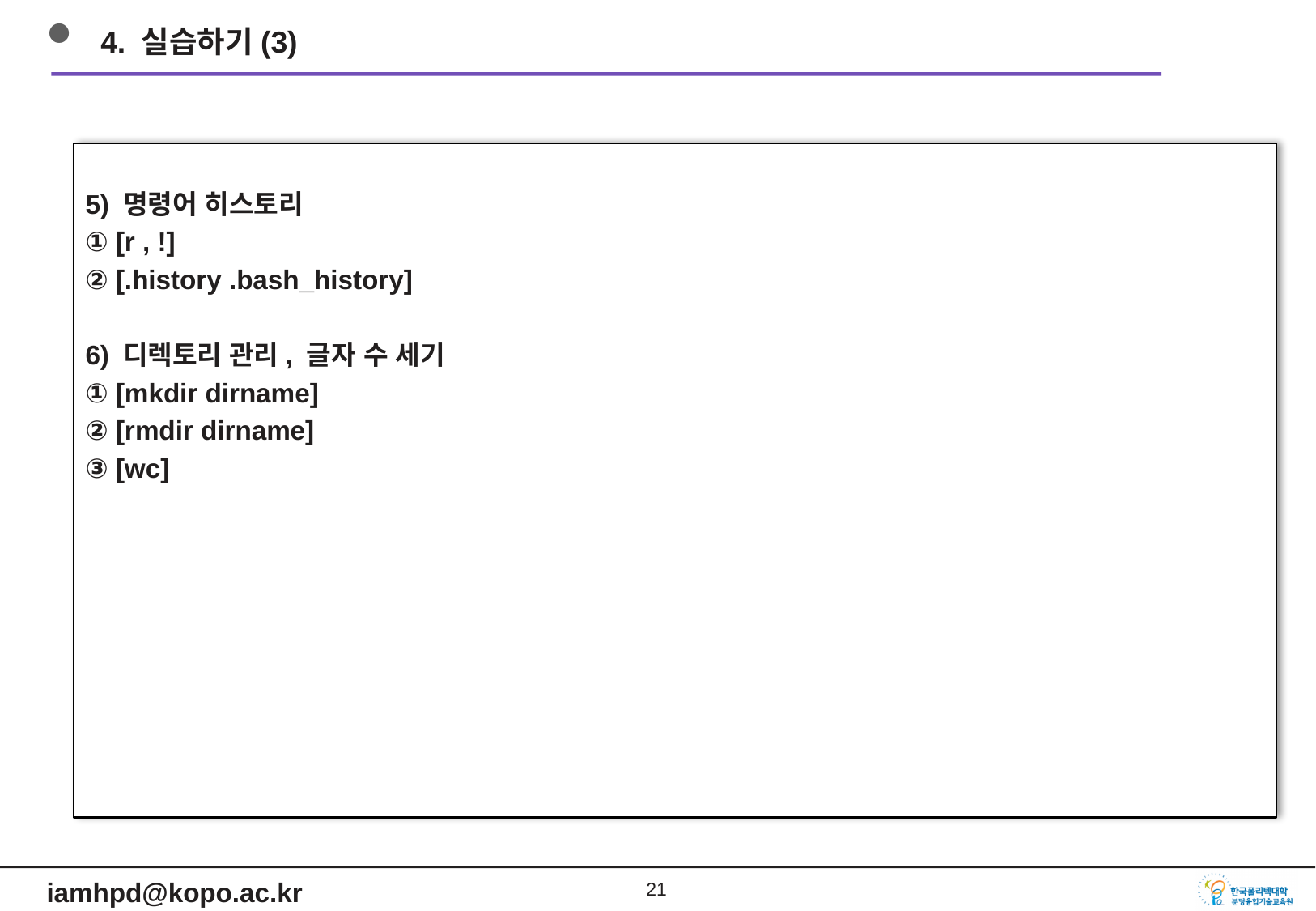

4. 실습하기(3)

5) 명령어 히스토리
① [r , !]
② [.history .bash_history]

6) 디렉토리 관리, 글자 수 세기
① [mkdir dirname]
② [rmdir dirname]
③ [wc]
21